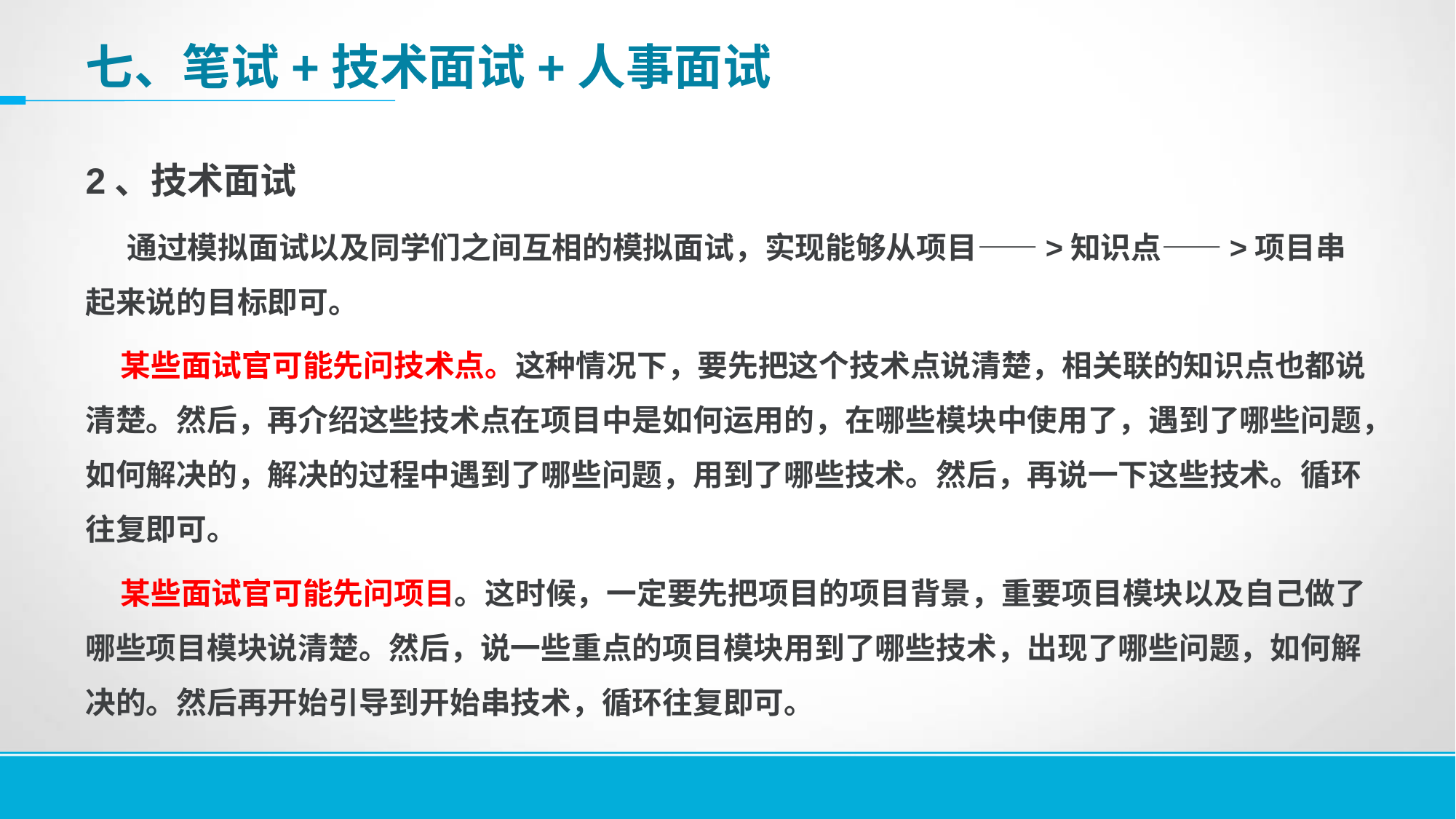

# 七、笔试+技术面试+人事面试
2、技术面试
     通过模拟面试以及同学们之间互相的模拟面试，实现能够从项目——>知识点——>项目串起来说的目标即可。
    某些面试官可能先问技术点。这种情况下，要先把这个技术点说清楚，相关联的知识点也都说清楚。然后，再介绍这些技术点在项目中是如何运用的，在哪些模块中使用了，遇到了哪些问题，如何解决的，解决的过程中遇到了哪些问题，用到了哪些技术。然后，再说一下这些技术。循环往复即可。
    某些面试官可能先问项目。这时候，一定要先把项目的项目背景，重要项目模块以及自己做了哪些项目模块说清楚。然后，说一些重点的项目模块用到了哪些技术，出现了哪些问题，如何解决的。然后再开始引导到开始串技术，循环往复即可。